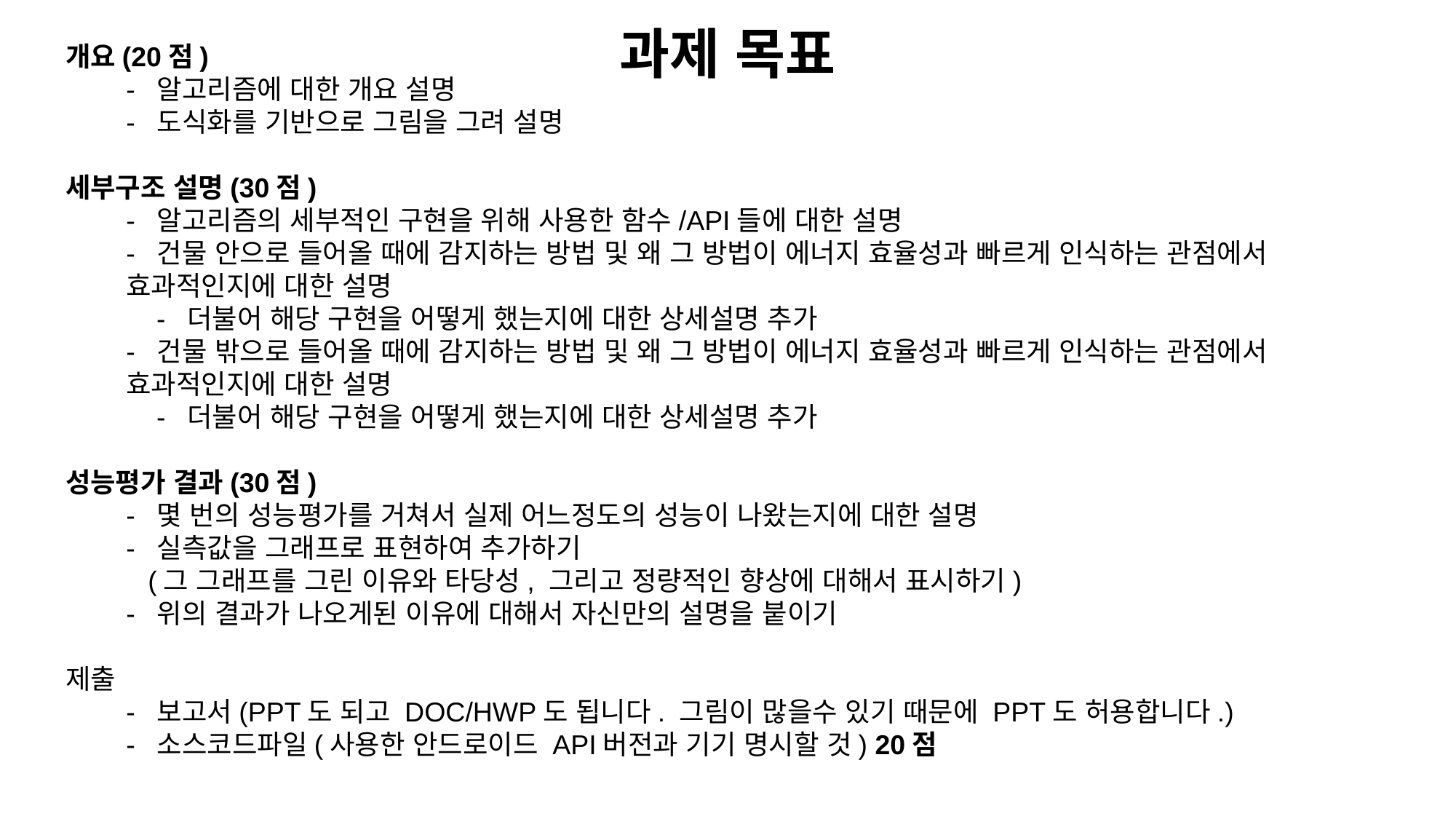

과제 목표
개요(20점)
-  알고리즘에 대한 개요 설명
-  도식화를 기반으로 그림을 그려 설명

세부구조 설명(30점)
-  알고리즘의 세부적인 구현을 위해 사용한 함수/API들에 대한 설명
-  건물 안으로 들어올 때에 감지하는 방법 및 왜 그 방법이 에너지 효율성과 빠르게 인식하는 관점에서 효과적인지에 대한 설명
-  더불어 해당 구현을 어떻게 했는지에 대한 상세설명 추가
-  건물 밖으로 들어올 때에 감지하는 방법 및 왜 그 방법이 에너지 효율성과 빠르게 인식하는 관점에서 효과적인지에 대한 설명
-  더불어 해당 구현을 어떻게 했는지에 대한 상세설명 추가

성능평가 결과(30점)
-  몇 번의 성능평가를 거쳐서 실제 어느정도의 성능이 나왔는지에 대한 설명
-  실측값을 그래프로 표현하여 추가하기
  (그 그래프를 그린 이유와 타당성, 그리고 정량적인 향상에 대해서 표시하기)
-  위의 결과가 나오게된 이유에 대해서 자신만의 설명을 붙이기

제출
-  보고서(PPT도 되고 DOC/HWP도 됩니다. 그림이 많을수 있기 때문에 PPT도 허용합니다.)
-  소스코드파일(사용한 안드로이드 API버전과 기기 명시할 것) 20점